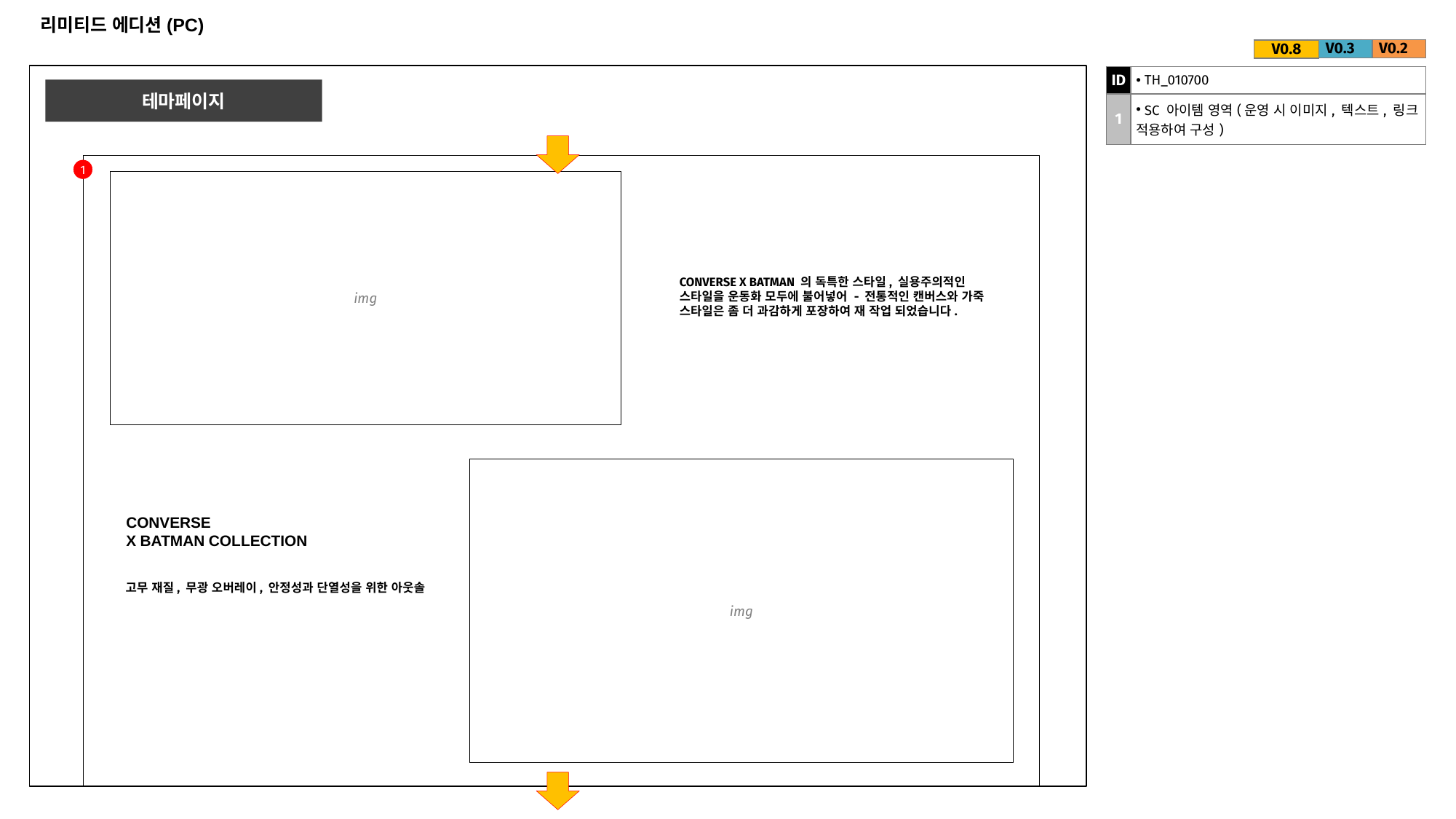

# 리미티드 에디션(PC)
| V0.3 |
| --- |
| V0.2 |
| --- |
| V0.8 |
| --- |

| ID | TH\_010700 |
| --- | --- |
| 1 | SC 아이템 영역(운영 시 이미지, 텍스트, 링크 적용하여 구성) |
테마페이지

1
img
CONVERSE X BATMAN 의 독특한 스타일, 실용주의적인 스타일을 운동화 모두에 불어넣어 - 전통적인 캔버스와 가죽 스타일은 좀 더 과감하게 포장하여 재 작업 되었습니다.
img
CONVERSE
X BATMAN COLLECTION
고무 재질, 무광 오버레이, 안정성과 단열성을 위한 아웃솔